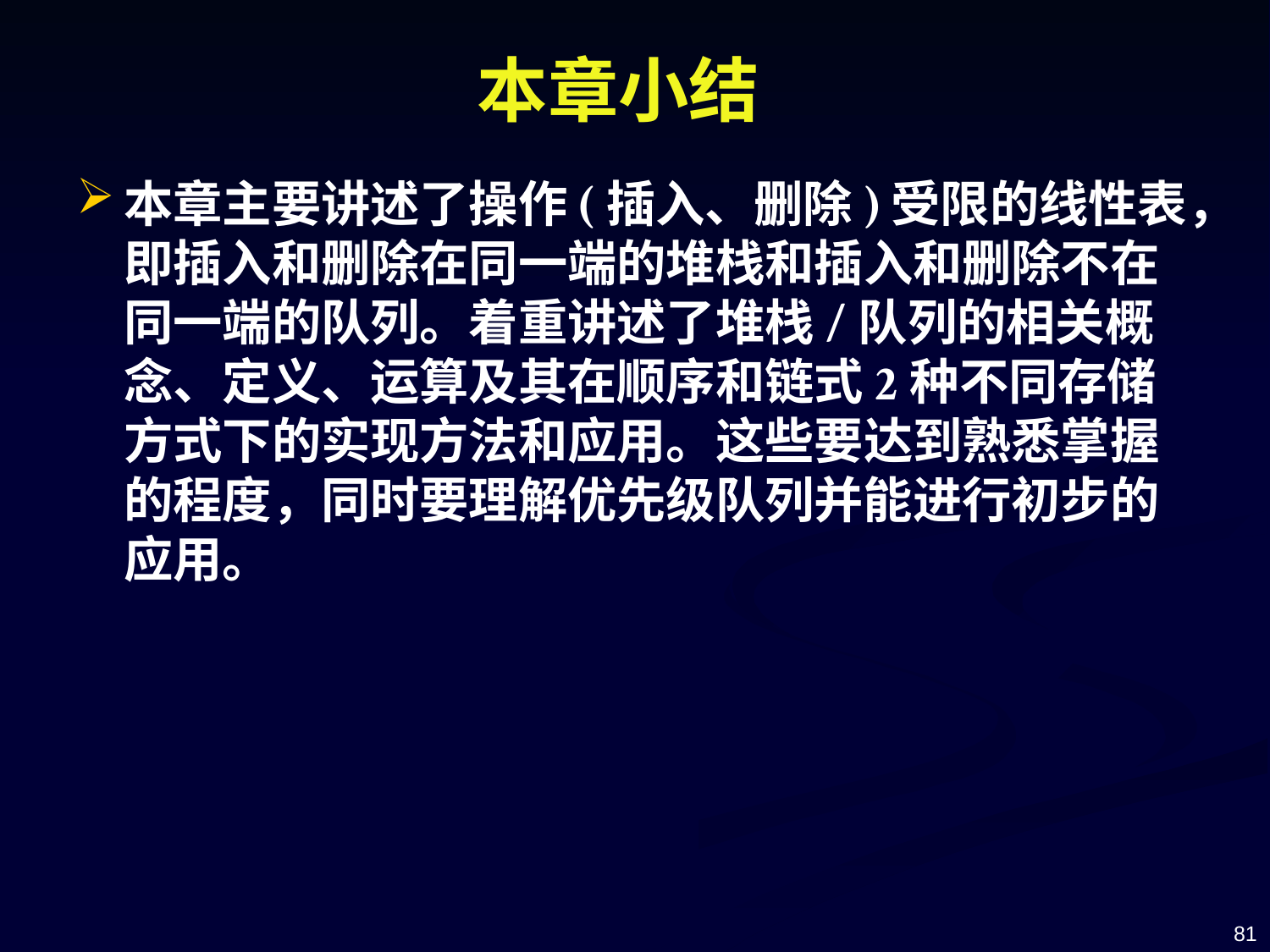

# 本章小结
本章主要讲述了操作(插入、删除)受限的线性表，即插入和删除在同一端的堆栈和插入和删除不在同一端的队列。着重讲述了堆栈/队列的相关概念、定义、运算及其在顺序和链式2种不同存储方式下的实现方法和应用。这些要达到熟悉掌握的程度，同时要理解优先级队列并能进行初步的应用。
81